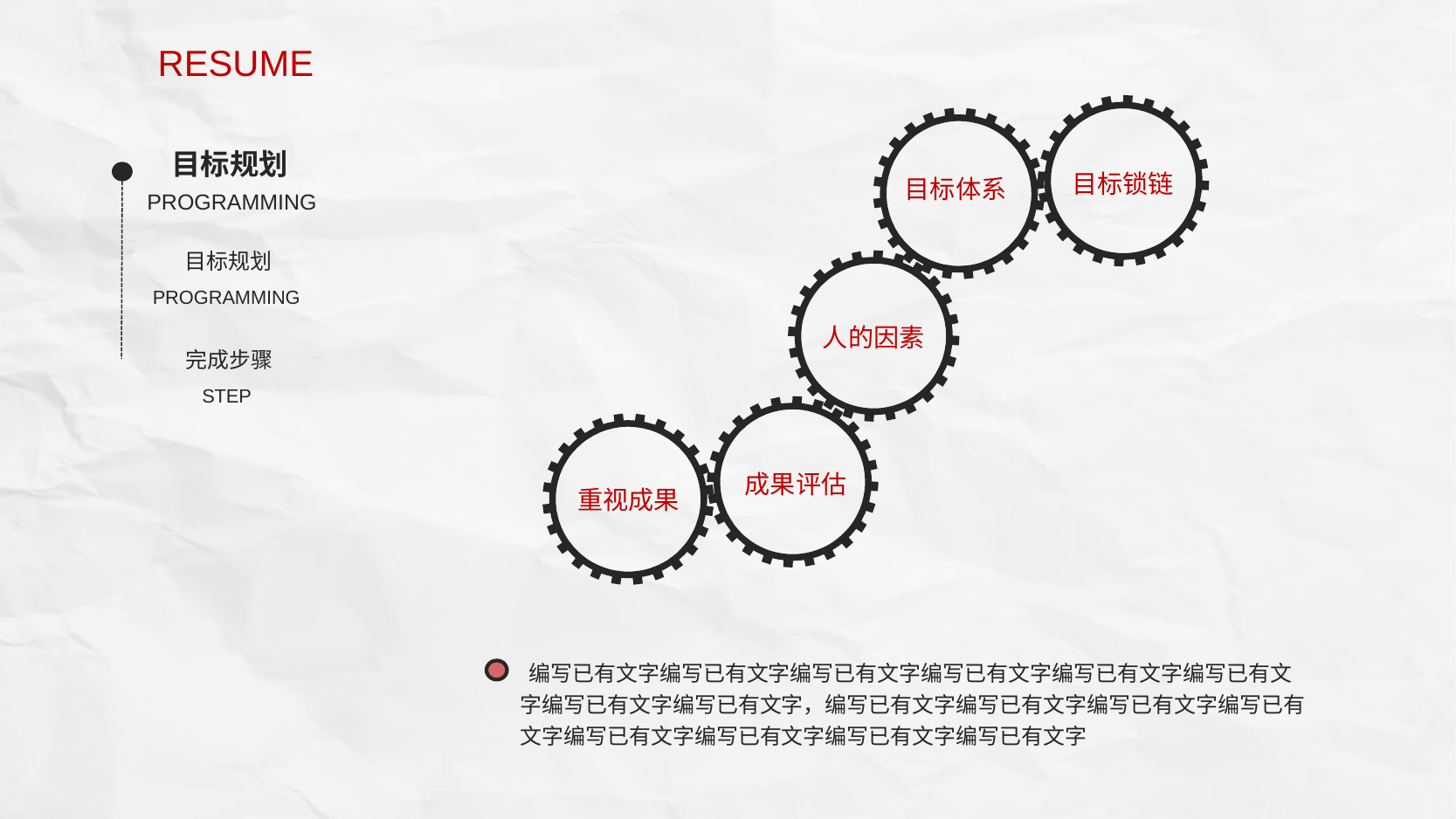

RESUME

目标规划
PROGRAMMING
目标锁链

目标体系
目标规划

PROGRAMMING
人的因素
完成步骤
STEP

成果评估
重视成果
 编写已有文字编写已有文字编写已有文字编写已有文字编写已有文字编写已有文字编写已有文字编写已有文字，编写已有文字编写已有文字编写已有文字编写已有文字编写已有文字编写已有文字编写已有文字编写已有文字